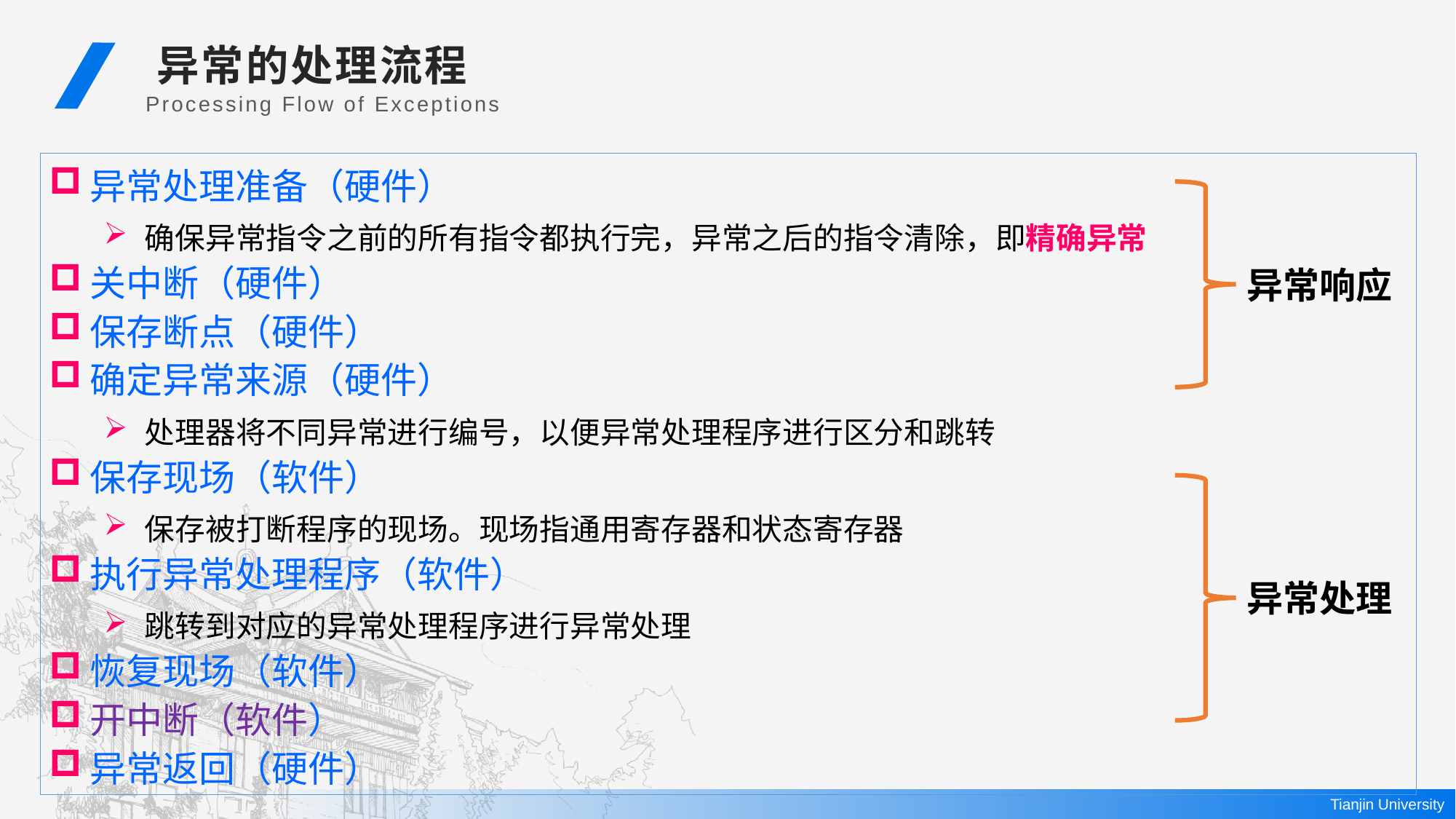

异常的处理流程
Processing Flow of Exceptions
异常处理准备（硬件）
确保异常指令之前的所有指令都执行完，异常之后的指令清除，即精确异常
关中断（硬件）
保存断点（硬件）
确定异常来源（硬件）
处理器将不同异常进行编号，以便异常处理程序进行区分和跳转
保存现场（软件）
保存被打断程序的现场。现场指通用寄存器和状态寄存器
执行异常处理程序（软件）
跳转到对应的异常处理程序进行异常处理
恢复现场（软件）
开中断（软件）
异常返回（硬件）

异常响应

异常处理